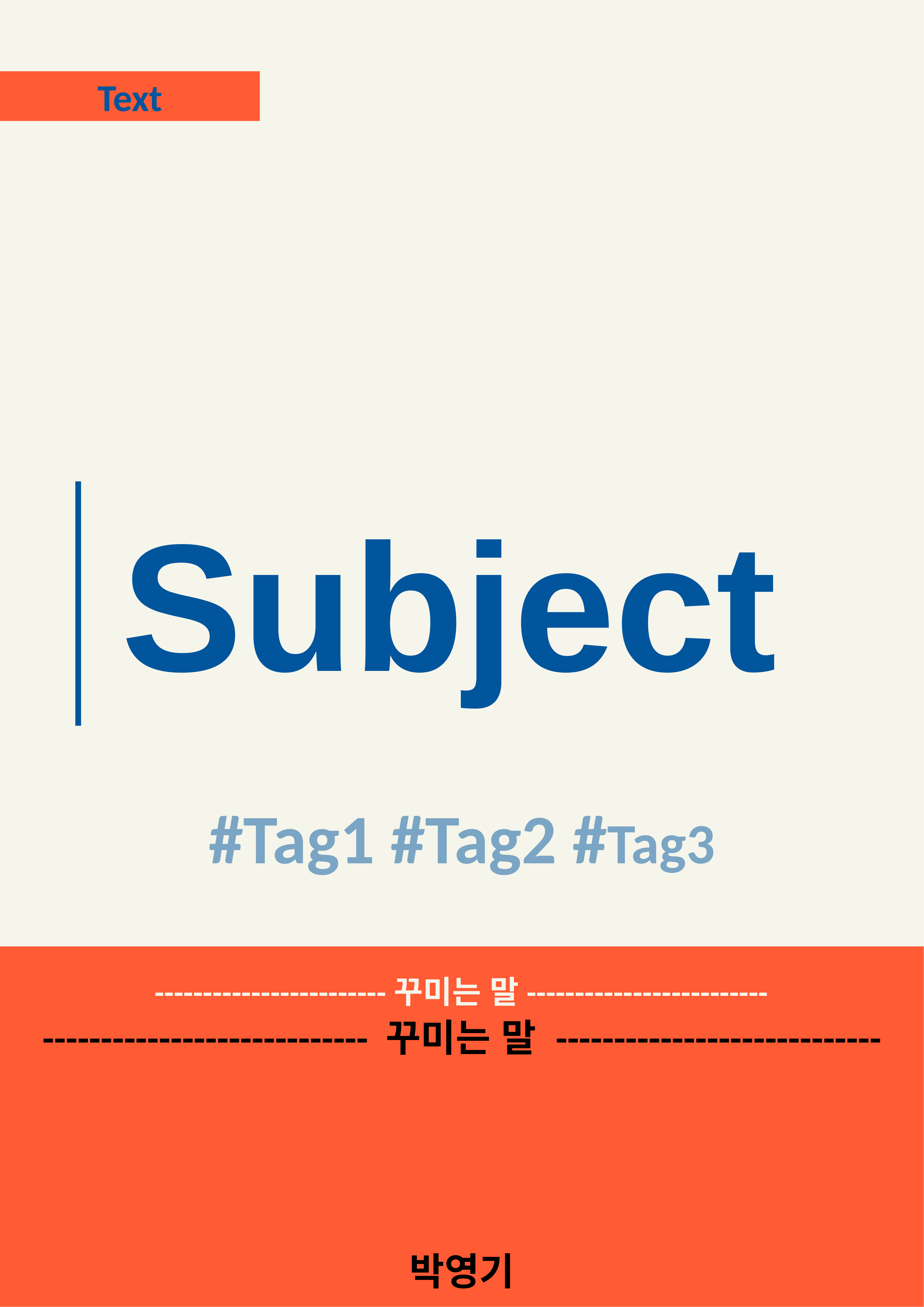

Text
Subject
#Tag1 #Tag2 #Tag3

------------------------꾸미는 말-------------------------
---------------------------- 꾸미는 말 ----------------------------
박영기